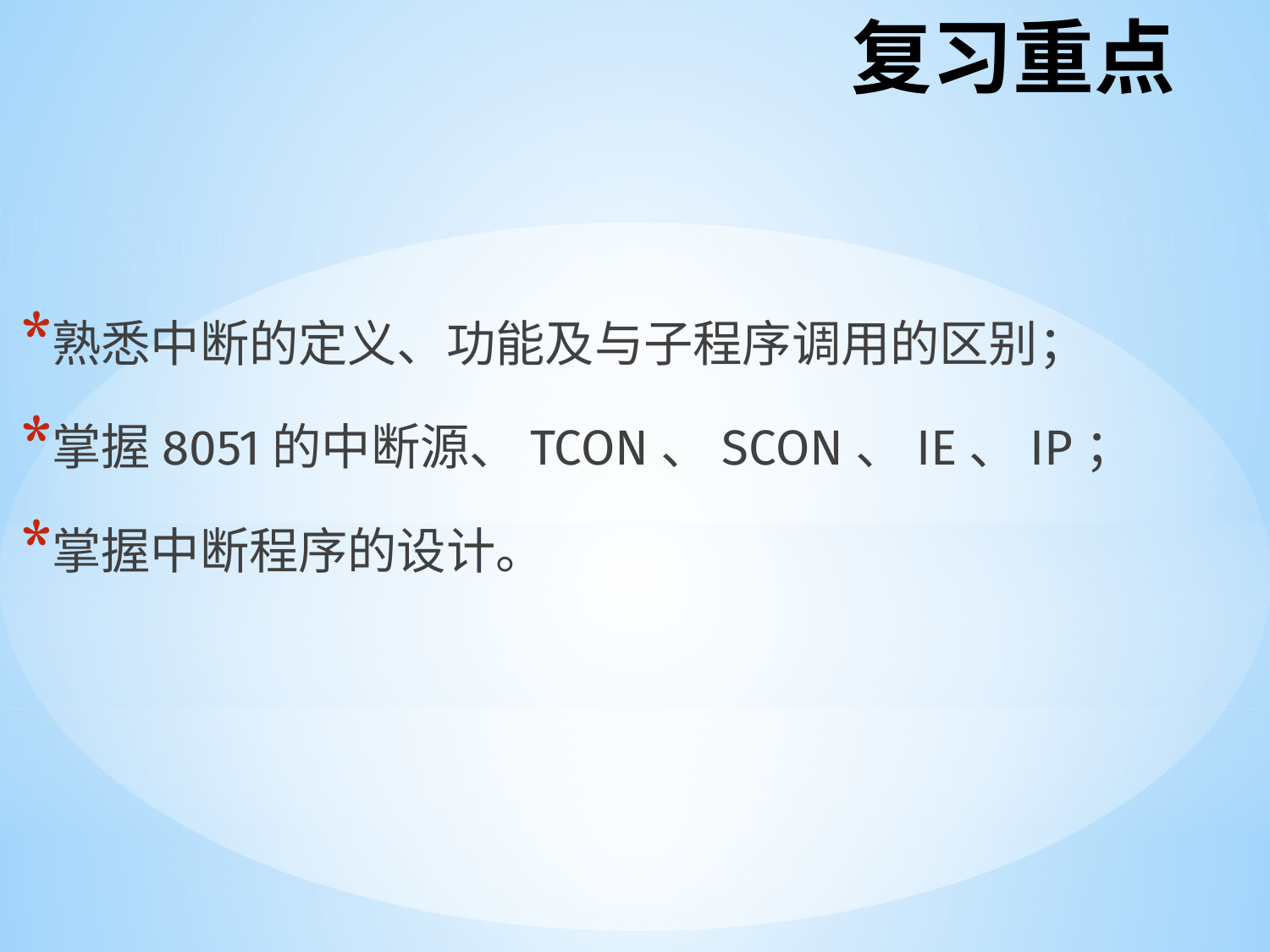

# 复习重点
熟悉中断的定义、功能及与子程序调用的区别；
掌握8051的中断源、TCON、SCON、IE、IP；
掌握中断程序的设计。